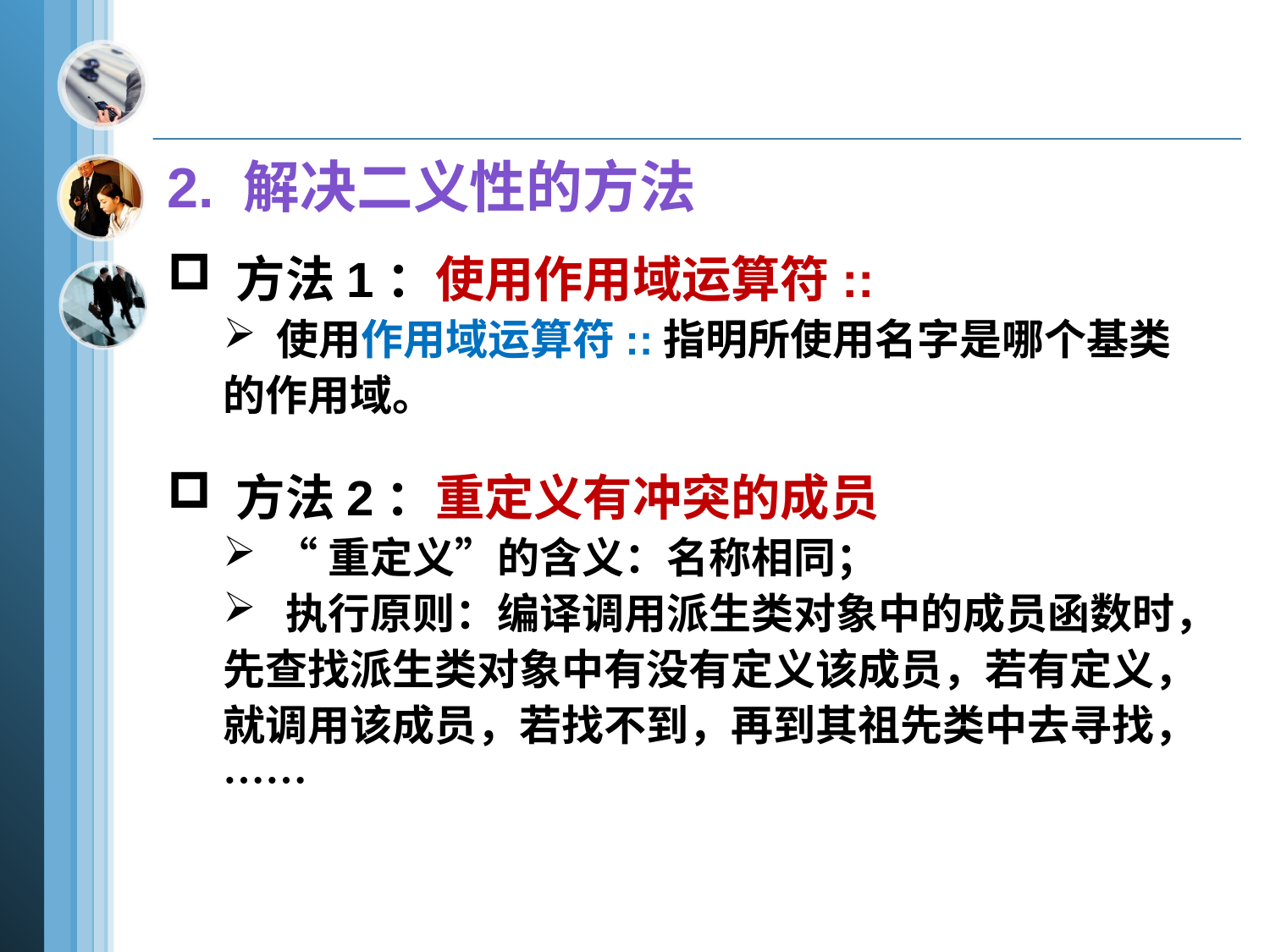

2. 解决二义性的方法

 方法1：使用作用域运算符::
 使用作用域运算符::指明所使用名字是哪个基类的作用域。
 方法2：重定义有冲突的成员
  “重定义”的含义：名称相同；
  执行原则：编译调用派生类对象中的成员函数时，先查找派生类对象中有没有定义该成员，若有定义，就调用该成员，若找不到，再到其祖先类中去寻找，……